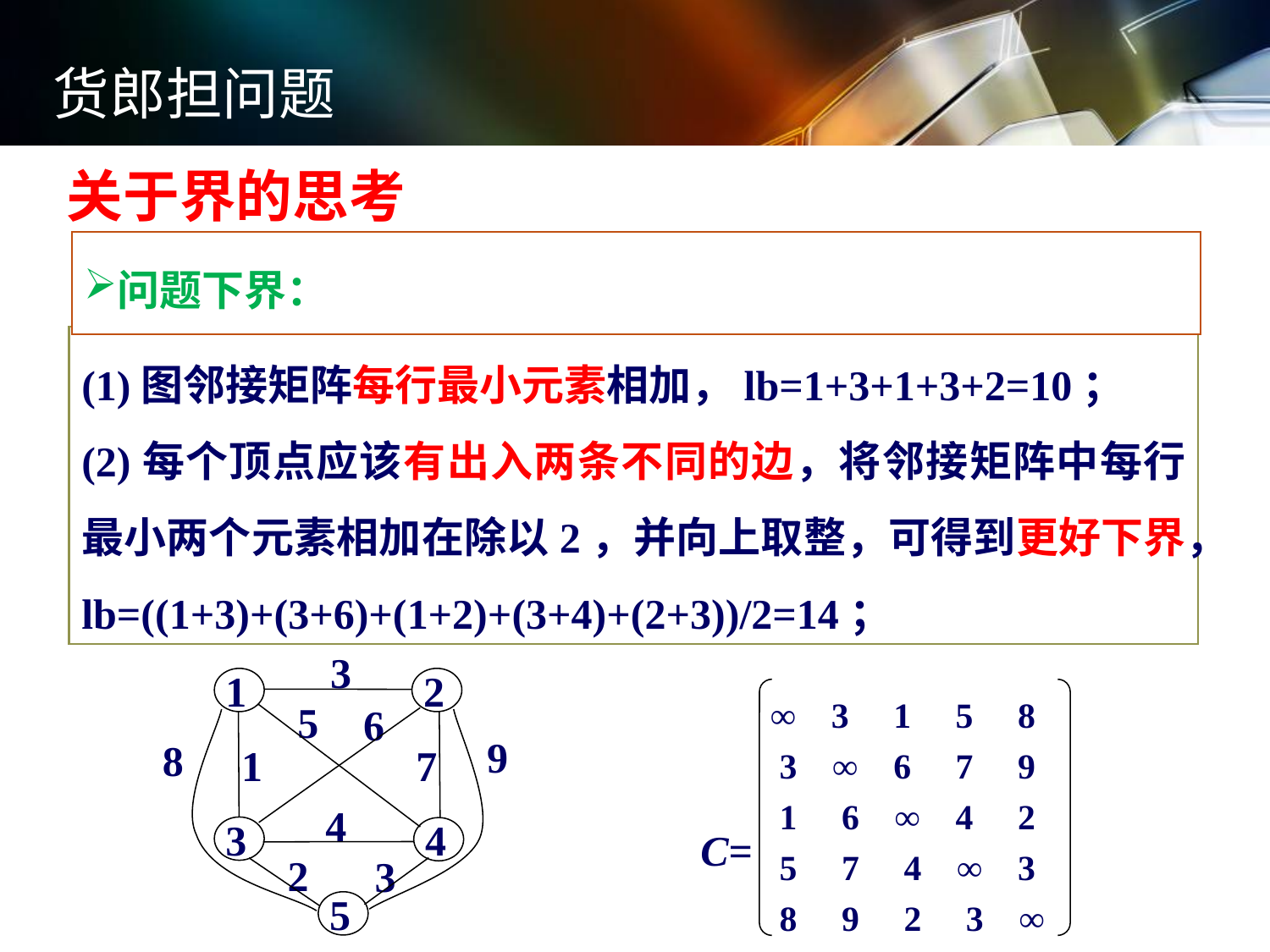

货郎担问题
关于界的思考
问题下界：
(1)图邻接矩阵每行最小元素相加，lb=1+3+1+3+2=10；
(2)每个顶点应该有出入两条不同的边，将邻接矩阵中每行最小两个元素相加在除以2，并向上取整，可得到更好下界，
lb=((1+3)+(3+6)+(1+2)+(3+4)+(2+3))/2=14；
3
1
2

5

6

9
8
1
7
4
3
4

2
3
5

C=
∞    3     1     5     8
 3    ∞    6     7     9
 1     6    ∞    4     2
 5     7     4    ∞    3
 8     9     2     3    ∞